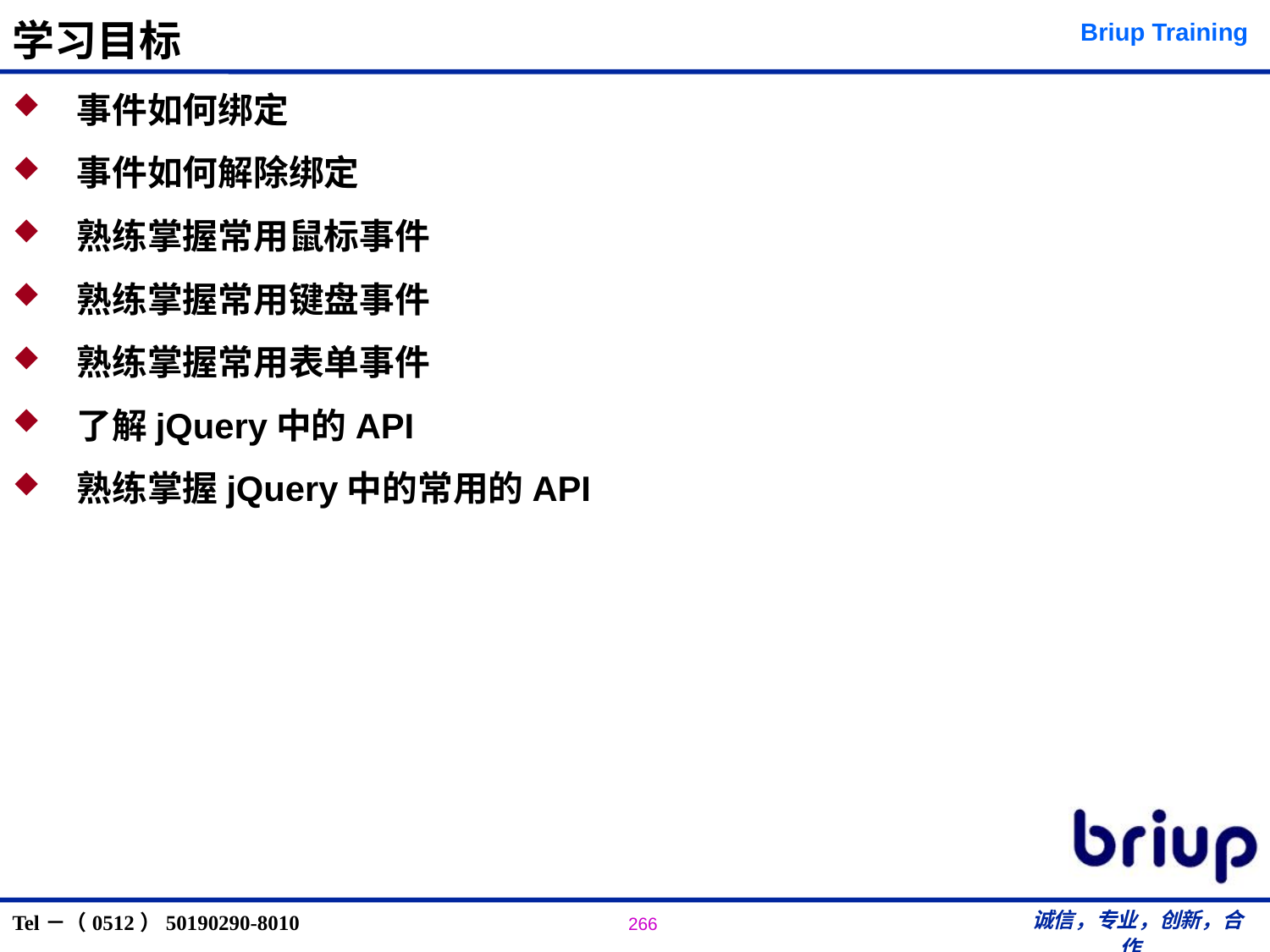

# 学习目标
 事件如何绑定
 事件如何解除绑定
 熟练掌握常用鼠标事件
 熟练掌握常用键盘事件
 熟练掌握常用表单事件
 了解jQuery中的API
 熟练掌握jQuery中的常用的API